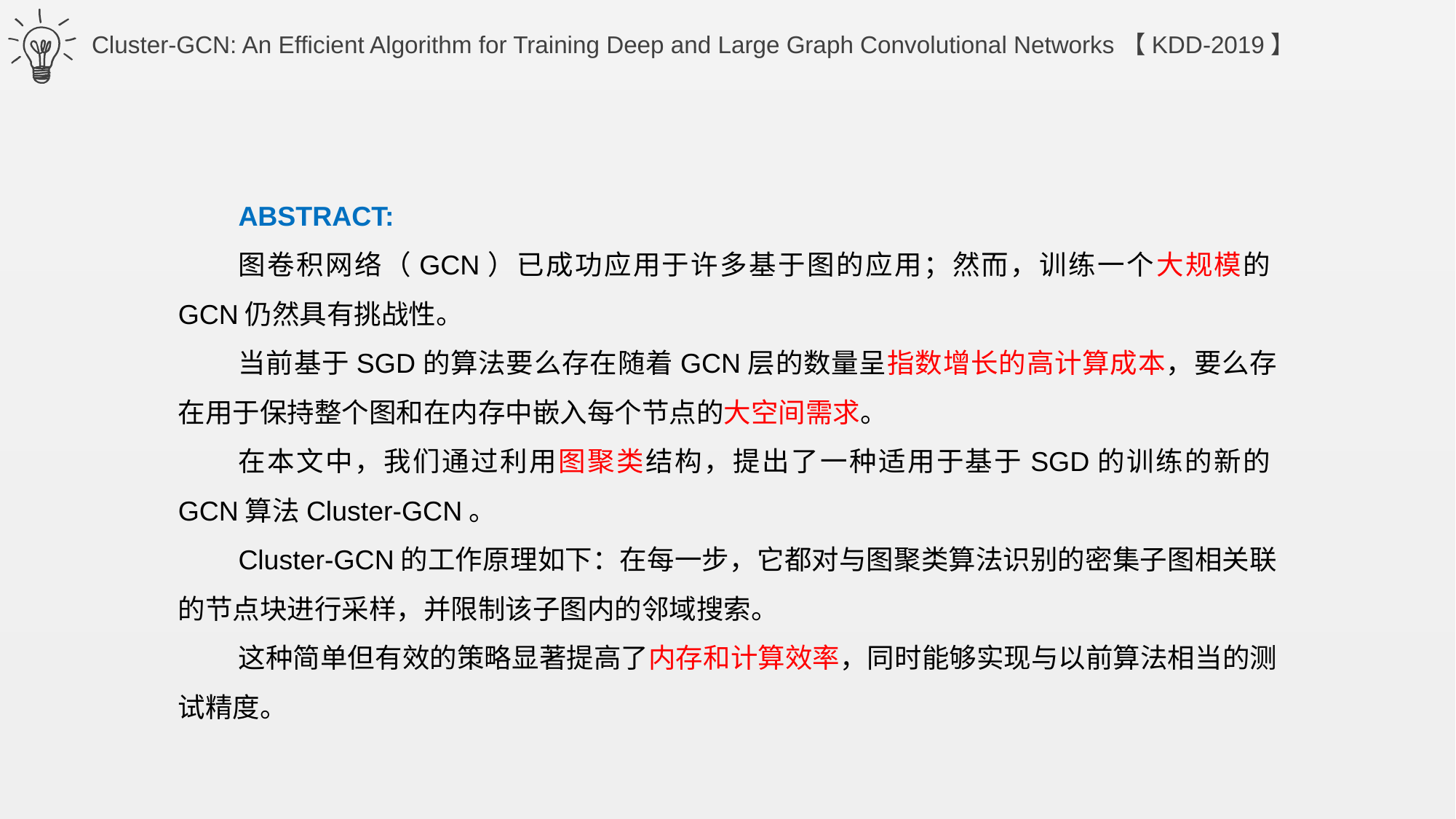

Cluster-GCN: An Efficient Algorithm for Training Deep and Large Graph Convolutional Networks【KDD-2019】
ABSTRACT:
图卷积网络（GCN）已成功应用于许多基于图的应用；然而，训练一个大规模的GCN仍然具有挑战性。
当前基于SGD的算法要么存在随着GCN层的数量呈指数增长的高计算成本，要么存在用于保持整个图和在内存中嵌入每个节点的大空间需求。
在本文中，我们通过利用图聚类结构，提出了一种适用于基于SGD的训练的新的GCN算法Cluster-GCN。
Cluster-GCN的工作原理如下：在每一步，它都对与图聚类算法识别的密集子图相关联的节点块进行采样，并限制该子图内的邻域搜索。
这种简单但有效的策略显著提高了内存和计算效率，同时能够实现与以前算法相当的测试精度。